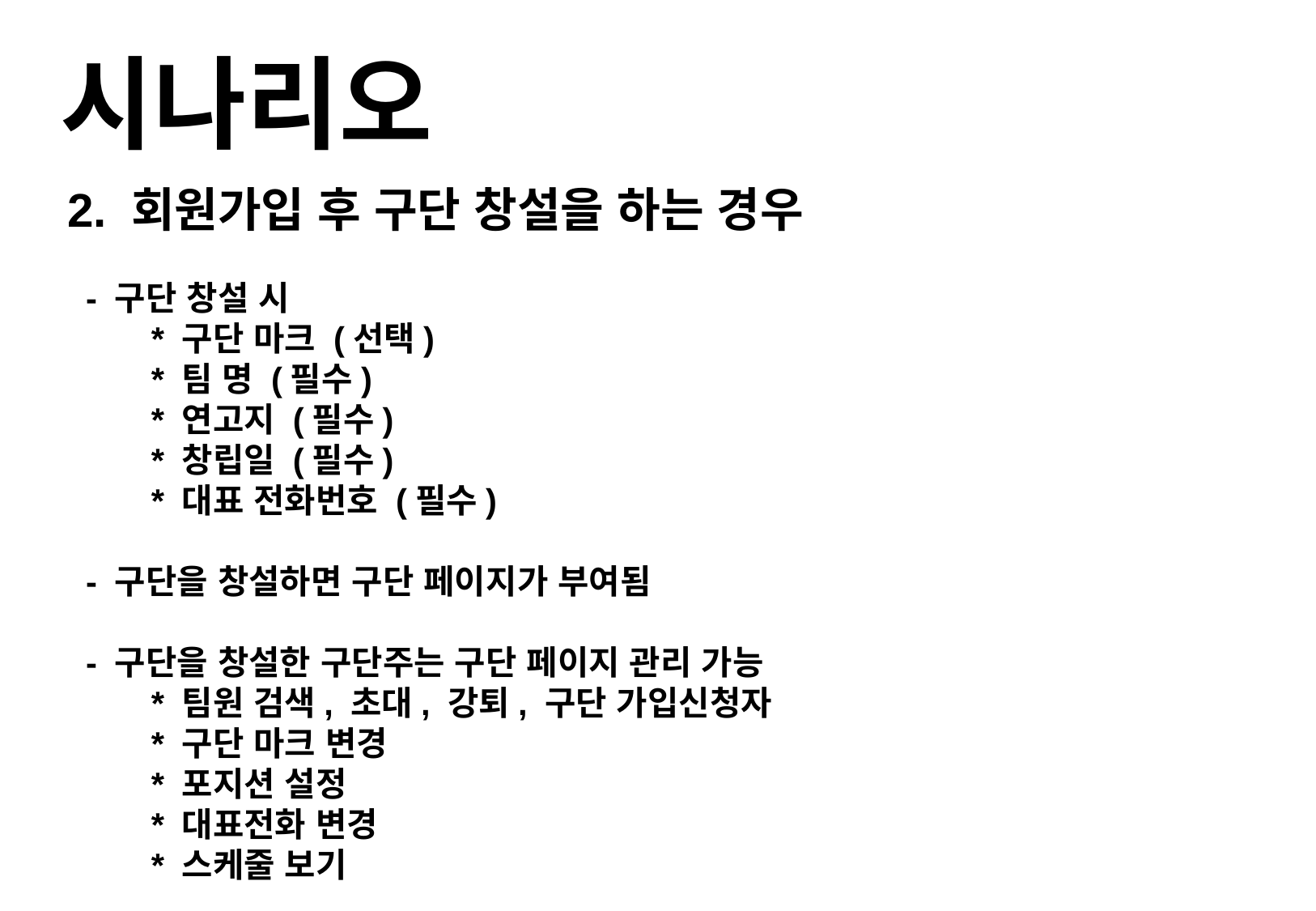

시나리오
2. 회원가입 후 구단 창설을 하는 경우

  - 구단 창설 시
         * 구단 마크 (선택)
         * 팀 명 (필수)
         * 연고지 (필수)
         * 창립일 (필수)
         * 대표 전화번호 (필수)

  - 구단을 창설하면 구단 페이지가 부여됨

  - 구단을 창설한 구단주는 구단 페이지 관리 가능
         * 팀원 검색, 초대, 강퇴, 구단 가입신청자
         * 구단 마크 변경
         * 포지션 설정
         * 대표전화 변경
         * 스케줄 보기